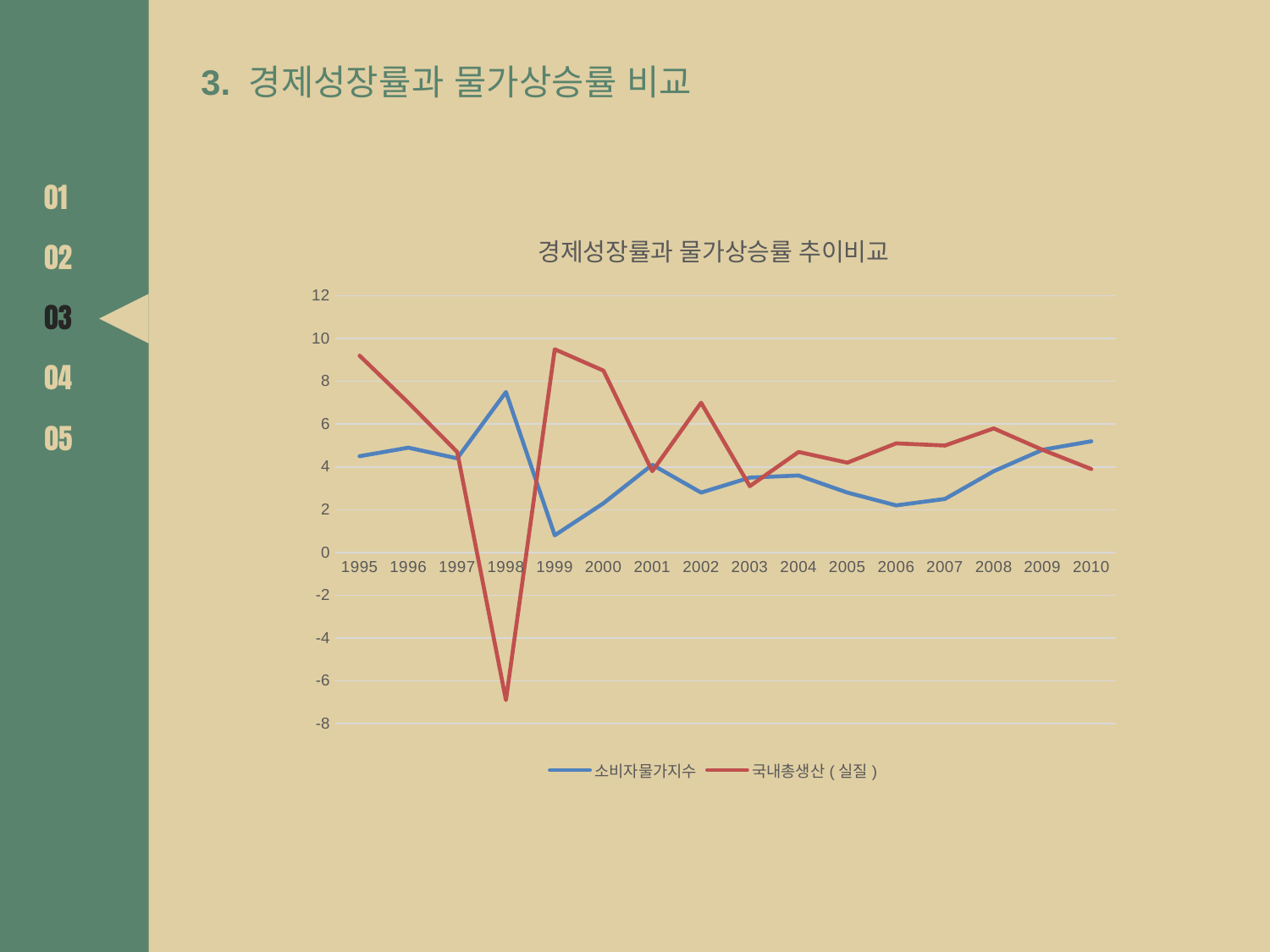

3. 경제성장률과 물가상승률 비교
01

### Chart: 경제성장률과 물가상승률 추이비교

| Category | 소비자물가지수 | 국내총생산(실질) |
|---|---|---|
| 1995 | 4.5 | 9.2 |
| 1996 | 4.9 | 7.0 |
| 1997 | 4.4 | 4.7 |
| 1998 | 7.5 | -6.9 |
| 1999 | 0.8 | 9.5 |
| 2000 | 2.3 | 8.5 |
| 2001 | 4.1 | 3.8 |
| 2002 | 2.8 | 7.0 |
| 2003 | 3.5 | 3.1 |
| 2004 | 3.6 | 4.7 |
| 2005 | 2.8 | 4.2 |
| 2006 | 2.2 | 5.1 |
| 2007 | 2.5 | 5.0 |
| 2008 | 3.8 | 5.8 |
| 2009 | 4.8 | 4.8 |
| 2010 | 5.2 | 3.9 |
02

03
04
05